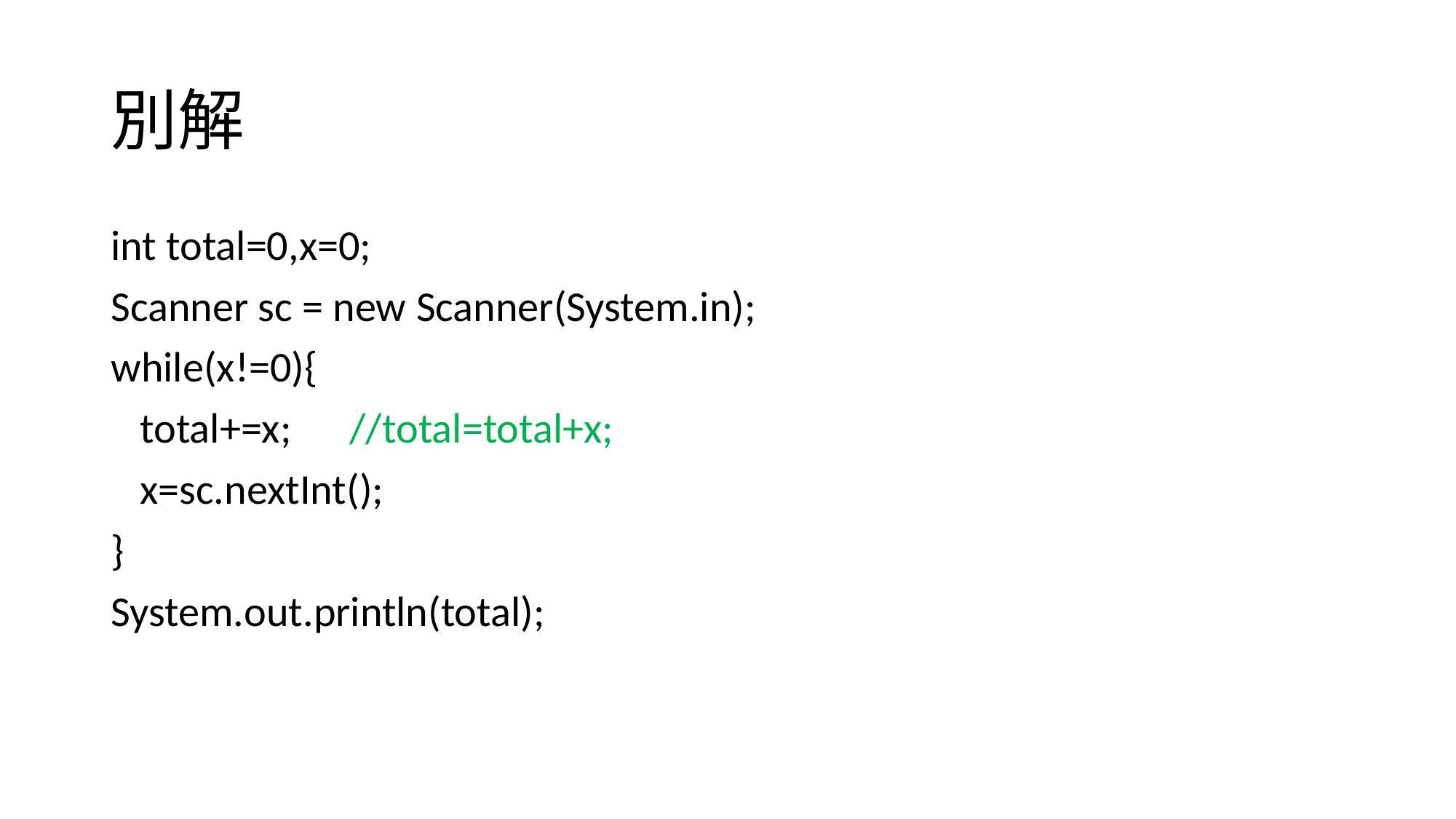

# 別解
int total=0,x=0;
Scanner sc = new Scanner(System.in);
while(x!=0){
   total+=x;      //total=total+x;
   x=sc.nextInt();
}
System.out.println(total);